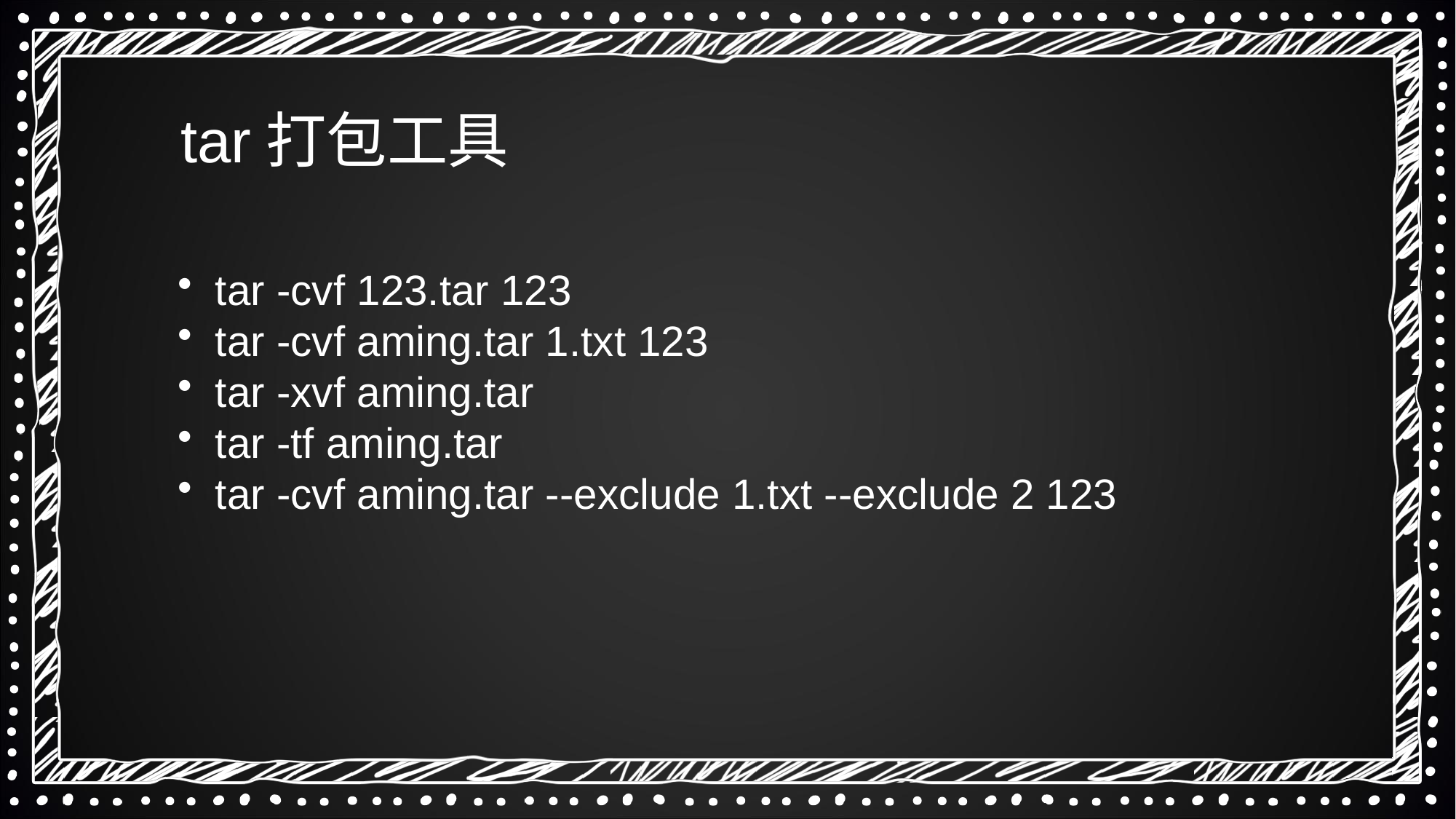

tar打包工具
 tar -cvf 123.tar 123
 tar -cvf aming.tar 1.txt 123
 tar -xvf aming.tar
 tar -tf aming.tar
 tar -cvf aming.tar --exclude 1.txt --exclude 2 123